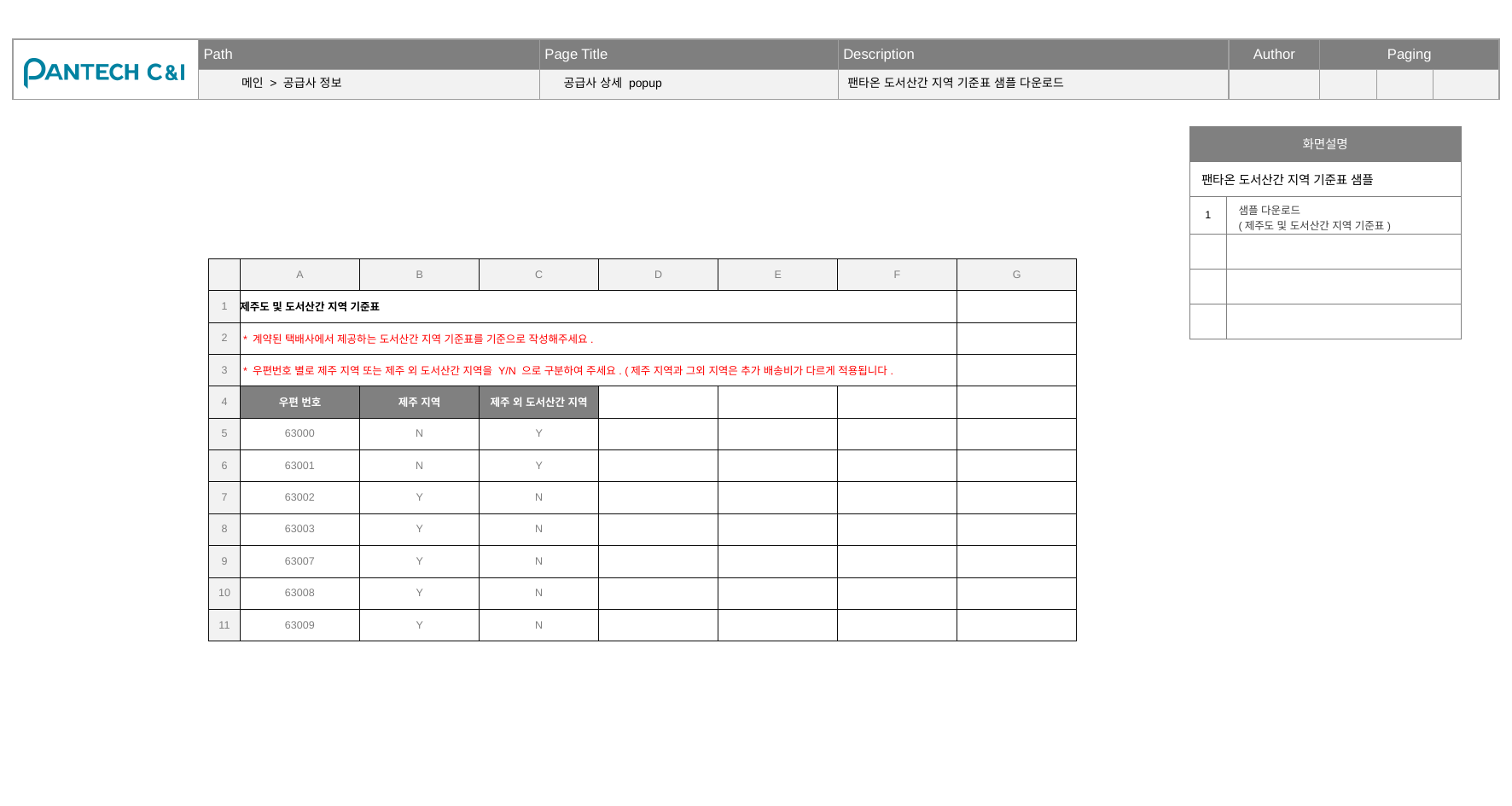

메인 > 공급사 정보
공급사 상세 popup
팬타온 도서산간 지역 기준표 샘플 다운로드
| 화면설명 |  |
| --- | --- |
| 팬타온 도서산간 지역 기준표 샘플 |  |
| 1 | 샘플 다운로드 (제주도 및 도서산간 지역 기준표) |
|  |  |
|  |  |
|  |  |
|  | A | B | C | D | E | F | G |
| --- | --- | --- | --- | --- | --- | --- | --- |
| 1 | 제주도 및 도서산간 지역 기준표 |  |  |  |  |  |  |
| 2 | \* 계약된 택배사에서 제공하는 도서산간 지역 기준표를 기준으로 작성해주세요. |  |  |  |  |  |  |
| 3 | \* 우편번호 별로 제주 지역 또는 제주 외 도서산간 지역을 Y/N 으로 구분하여 주세요. (제주 지역과 그외 지역은 추가 배송비가 다르게 적용됩니다. |  |  |  |  |  |  |
| 4 | 우편 번호 | 제주 지역 | 제주 외 도서산간 지역 |  |  |  |  |
| 5 | 63000 | N | Y |  |  |  |  |
| 6 | 63001 | N | Y |  |  |  |  |
| 7 | 63002 | Y | N |  |  |  |  |
| 8 | 63003 | Y | N |  |  |  |  |
| 9 | 63007 | Y | N |  |  |  |  |
| 10 | 63008 | Y | N |  |  |  |  |
| 11 | 63009 | Y | N |  |  |  |  |